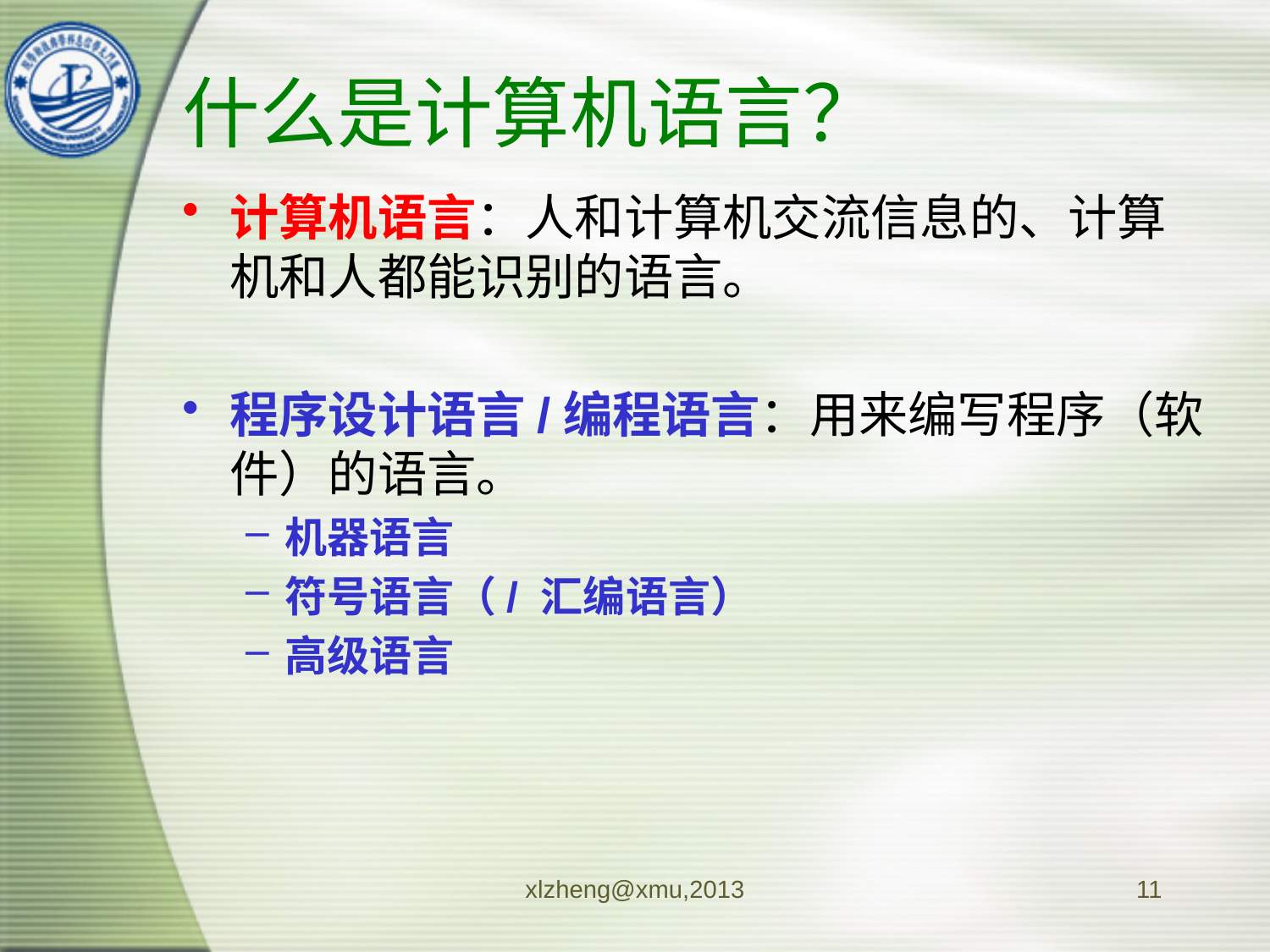

# 什么是计算机语言？
计算机语言：人和计算机交流信息的、计算机和人都能识别的语言。

程序设计语言/编程语言：用来编写程序（软件）的语言。
机器语言
符号语言（/ 汇编语言）
高级语言

xlzheng@xmu,2013
11